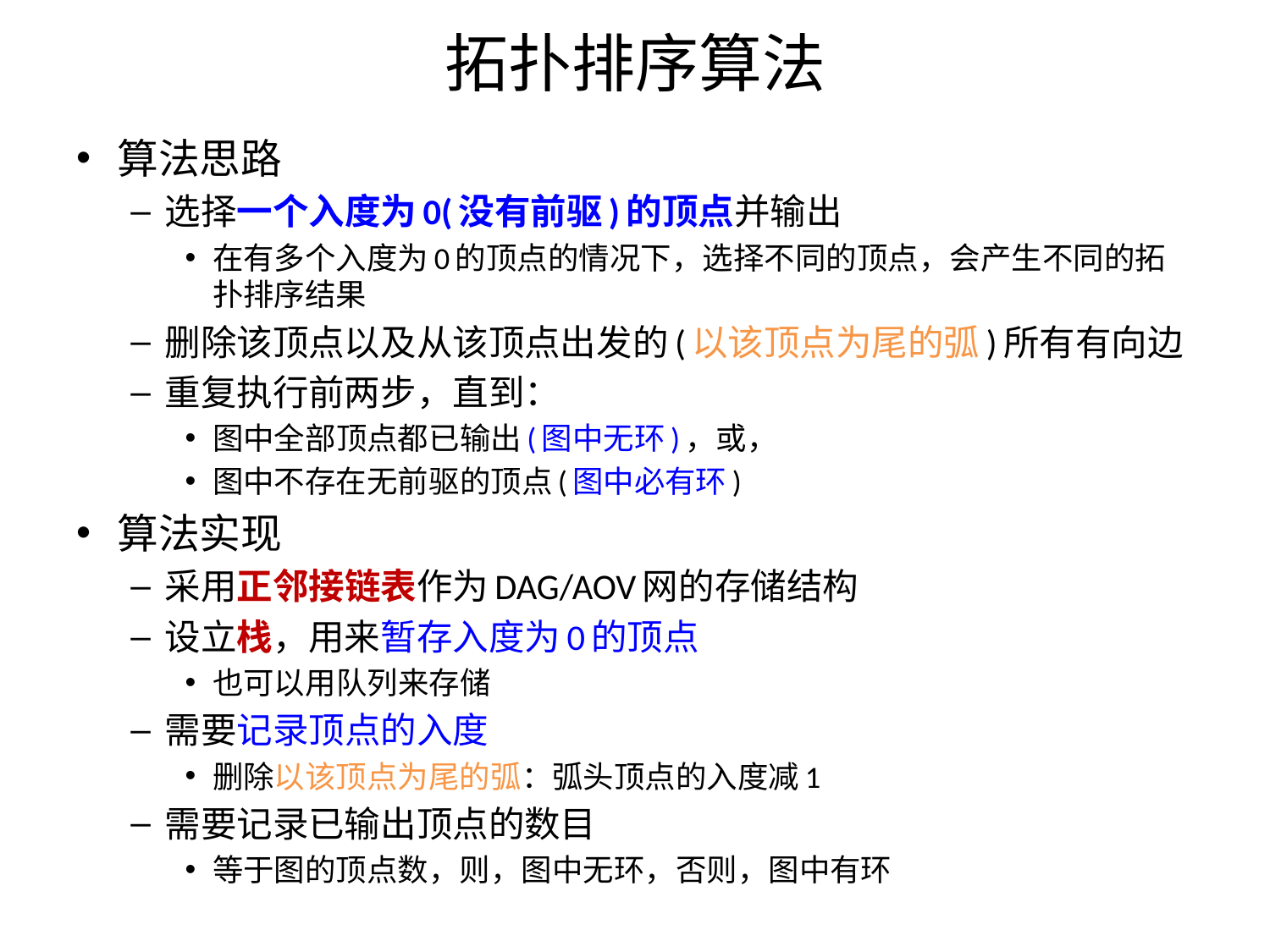

# 拓扑排序算法
算法思路
选择一个入度为0(没有前驱)的顶点并输出
在有多个入度为0的顶点的情况下，选择不同的顶点，会产生不同的拓扑排序结果
删除该顶点以及从该顶点出发的(以该顶点为尾的弧)所有有向边
重复执行前两步，直到：
图中全部顶点都已输出(图中无环)，或，
图中不存在无前驱的顶点(图中必有环)
算法实现
采用正邻接链表作为DAG/AOV网的存储结构
设立栈，用来暂存入度为0的顶点
也可以用队列来存储
需要记录顶点的入度
删除以该顶点为尾的弧：弧头顶点的入度减1
需要记录已输出顶点的数目
等于图的顶点数，则，图中无环，否则，图中有环